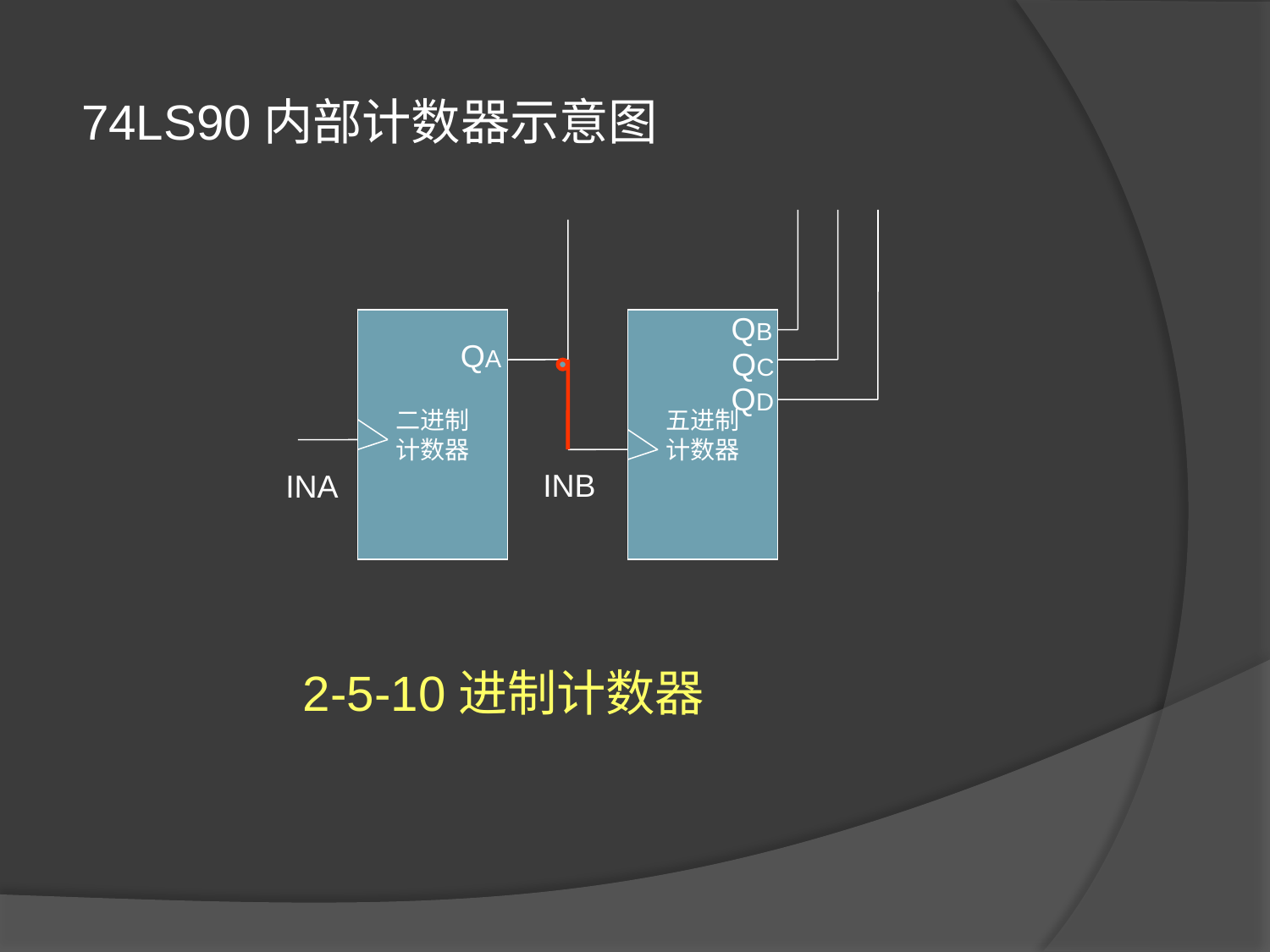

74LS90内部计数器示意图

QB
二进制
计数器
五进制
计数器
QA

QC

QD

INB
INA
2-5-10进制计数器